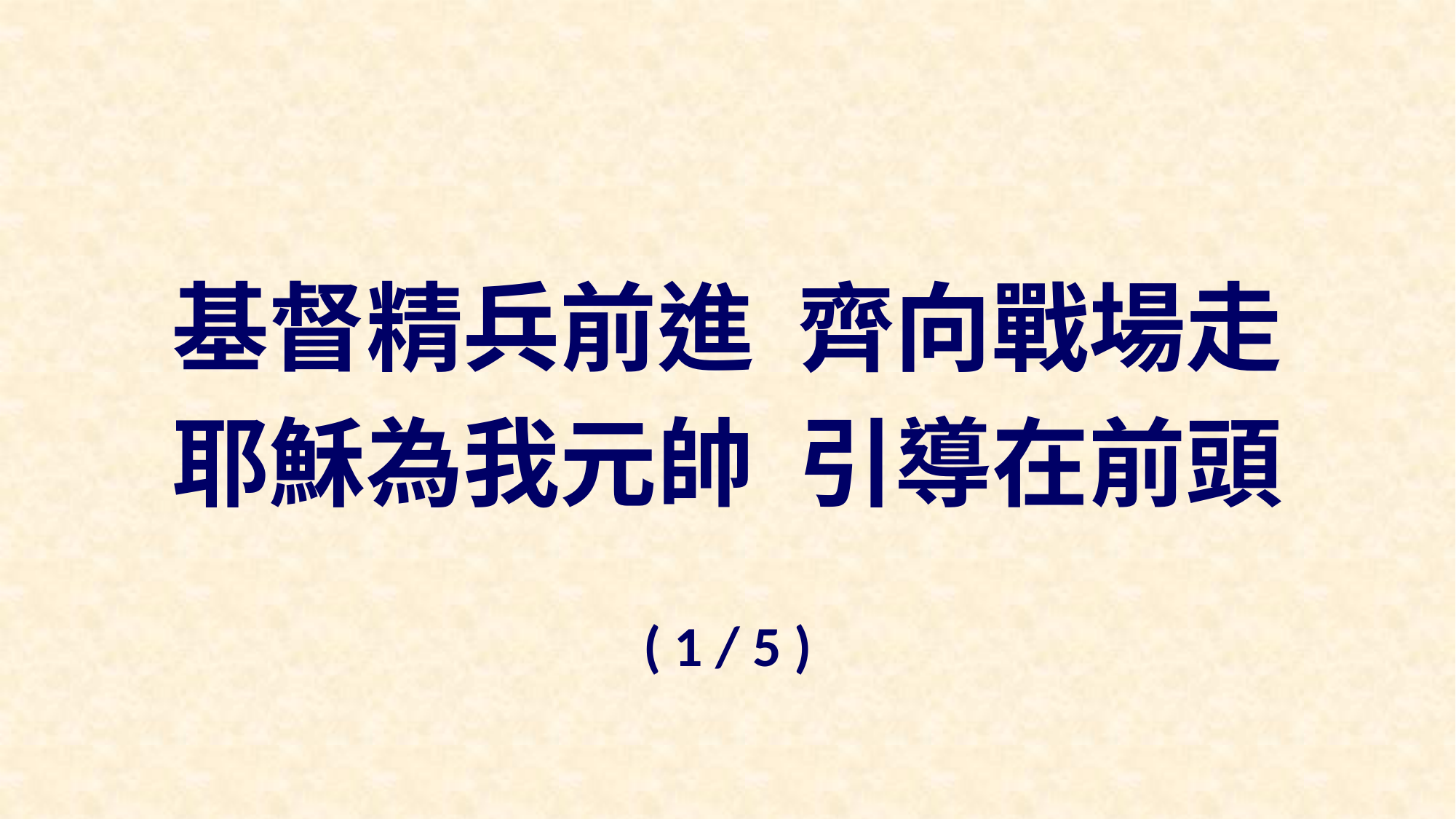

基督精兵前進  齊向戰場走
耶穌為我元帥  引導在前頭
( 1 / 5 )